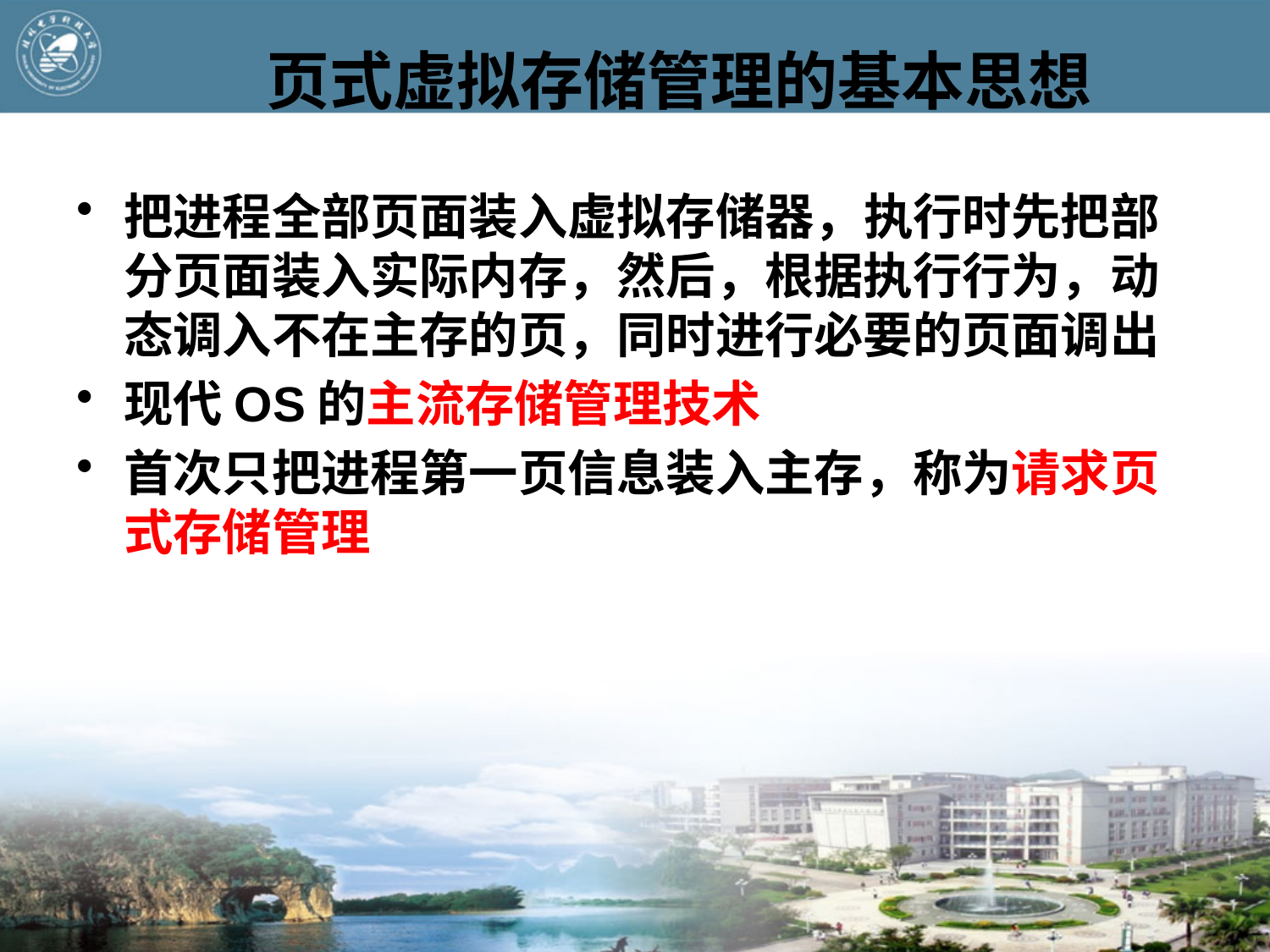

# 页式虚拟存储管理的基本思想
把进程全部页面装入虚拟存储器，执行时先把部分页面装入实际内存，然后，根据执行行为，动态调入不在主存的页，同时进行必要的页面调出
现代OS的主流存储管理技术
首次只把进程第一页信息装入主存，称为请求页式存储管理